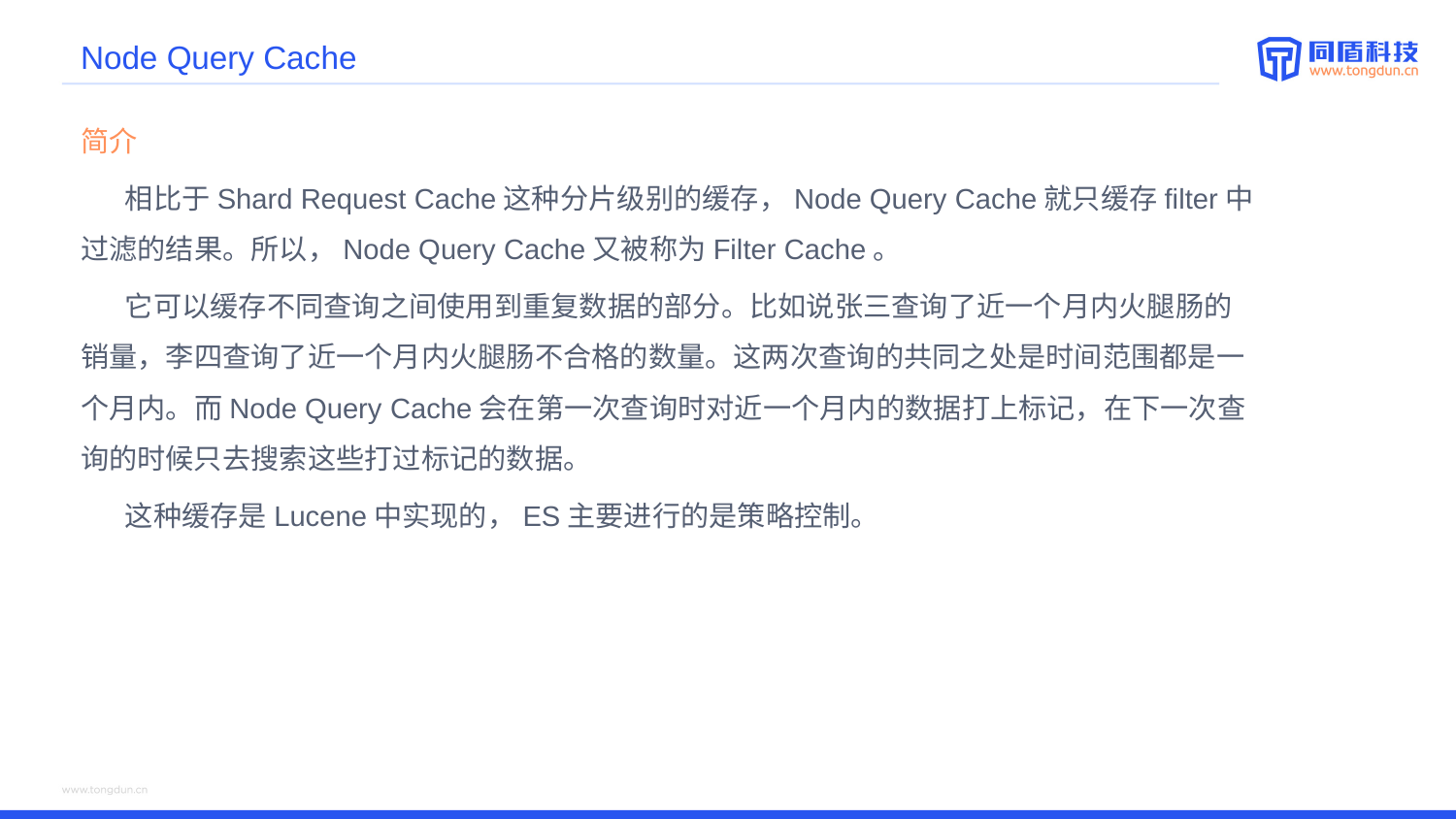

# Node Query Cache
简介
      相比于Shard Request Cache这种分片级别的缓存，Node Query Cache就只缓存filter中过滤的结果。所以，Node Query Cache又被称为Filter Cache。
      它可以缓存不同查询之间使用到重复数据的部分。比如说张三查询了近一个月内火腿肠的销量，李四查询了近一个月内火腿肠不合格的数量。这两次查询的共同之处是时间范围都是一个月内。而Node Query Cache会在第一次查询时对近一个月内的数据打上标记，在下一次查询的时候只去搜索这些打过标记的数据。
      这种缓存是Lucene中实现的，ES主要进行的是策略控制。